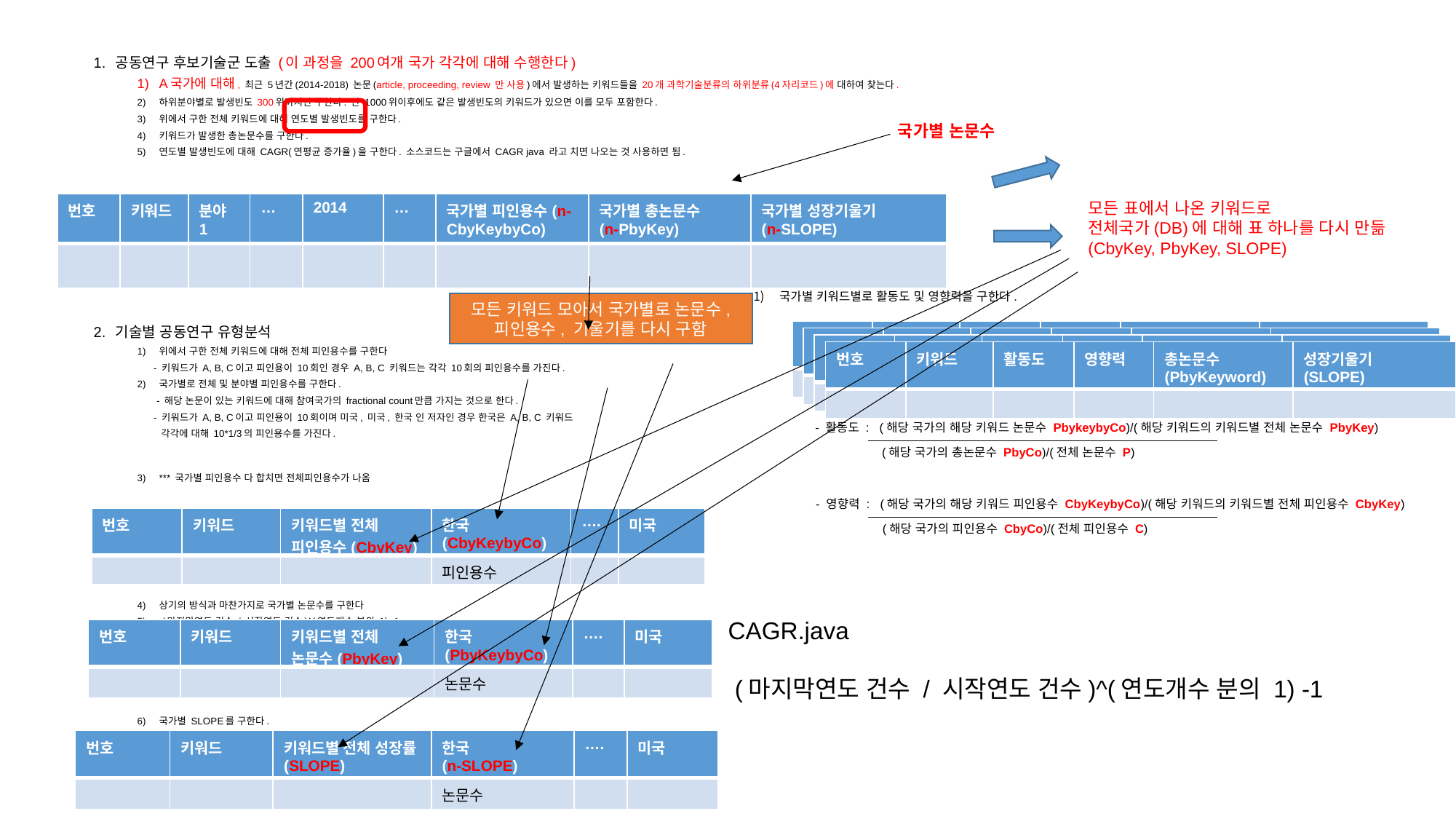

공동연구 후보기술군 도출 (이 과정을 200여개 국가 각각에 대해 수행한다)
A국가에 대해, 최근 5년간(2014-2018) 논문(article, proceeding, review 만 사용)에서 발생하는 키워드들을 20개 과학기술분류의 하위분류(4자리코드)에 대하여 찾는다.
하위분야별로 발생빈도 300위까지만 구한다. 단 1000위이후에도 같은 발생빈도의 키워드가 있으면 이를 모두 포함한다.
위에서 구한 전체 키워드에 대해 연도별 발생빈도를 구한다.
키워드가 발생한 총논문수를 구한다.
연도별 발생빈도에 대해 CAGR(연평균 증가율)을 구한다. 소스코드는 구글에서 CAGR java 라고 치면 나오는 것 사용하면 됨.

기술별 공동연구 유형분석
위에서 구한 전체 키워드에 대해 전체 피인용수를 구한다
      - 키워드가 A, B, C이고 피인용이 10회인 경우 A, B, C 키워드는 각각 10회의 피인용수를 가진다.
국가별로 전체 및 분야별 피인용수를 구한다.
       - 해당 논문이 있는 키워드에 대해 참여국가의 fractional count만큼 가지는 것으로 한다.
      - 키워드가 A, B, C이고 피인용이 10회이며 미국, 미국, 한국 인 저자인 경우 한국은 A, B, C 키워드
        각각에 대해 10*1/3의 피인용수를 가진다.

*** 국가별 피인용수 다 합치면 전체피인용수가 나옴

상기의 방식과 마찬가지로 국가별 논문수를 구한다
 (마지막연도 건수 / 시작연도 건수)^(연도개수 분의 1) -1

국가별 SLOPE를 구한다.

국가별 논문수

모든 표에서 나온 키워드로
전체국가(DB)에 대해 표 하나를 다시 만듦
(CbyKey, PbyKey, SLOPE)
| 번호 | 키워드 | 분야1 | … | 2014 | … | 국가별 피인용수(n-CbyKeybyCo) | 국가별 총논문수 (n-PbyKey) | 국가별 성장기울기 (n-SLOPE) |
| --- | --- | --- | --- | --- | --- | --- | --- | --- |
|  |  |  |  |  |  |  |  |  |

국가별 키워드별로 활동도 및 영향력을 구한다.
모든 키워드 모아서 국가별로 논문수, 피인용수, 기울기를 다시 구함
| 번호 | 키워드 | 활동도 | 영향력 | 총논문수 (PbyKeyword) | 성장기울기 (SLOPE) |
| --- | --- | --- | --- | --- | --- |
|  |  |  |  |  |  |
| 번호 | 키워드 | 활동도 | 영향력 | 총논문수 (PbyKeyword) | 성장기울기 (SLOPE) |
| --- | --- | --- | --- | --- | --- |
|  |  |  |  |  |  |
| 번호 | 키워드 | 활동도 | 영향력 | 총논문수 (PbyKeyword) | 성장기울기 (SLOPE) |
| --- | --- | --- | --- | --- | --- |
|  |  |  |  |  |  |
| 번호 | 키워드 | 활동도 | 영향력 | 총논문수 (PbyKeyword) | 성장기울기 (SLOPE) |
| --- | --- | --- | --- | --- | --- |
|  |  |  |  |  |  |
- 활동도 :   (해당 국가의 해당 키워드 논문수 PbykeybyCo)/(해당 키워드의 키워드별 전체 논문수 PbyKey)
(해당 국가의 총논문수 PbyCo)/(전체 논문수 P)
- 영향력 :   (해당 국가의 해당 키워드 피인용수 CbyKeybyCo)/(해당 키워드의 키워드별 전체 피인용수 CbyKey)
| 번호 | 키워드 | 키워드별 전체 피인용수(CbyKey) | 한국 (CbyKeybyCo) | …. | 미국 |
| --- | --- | --- | --- | --- | --- |
|  |  |  | 피인용수 |  |  |
(해당 국가의 피인용수 CbyCo)/(전체 피인용수 C)
CAGR.java

 (마지막연도 건수 / 시작연도 건수)^(연도개수 분의 1) -1
| 번호 | 키워드 | 키워드별 전체 논문수(PbyKey) | 한국 (PbyKeybyCo) | …. | 미국 |
| --- | --- | --- | --- | --- | --- |
|  |  |  | 논문수 |  |  |
| 번호 | 키워드 | 키워드별 전체 성장률(SLOPE) | 한국 (n-SLOPE) | …. | 미국 |
| --- | --- | --- | --- | --- | --- |
|  |  |  | 논문수 |  |  |